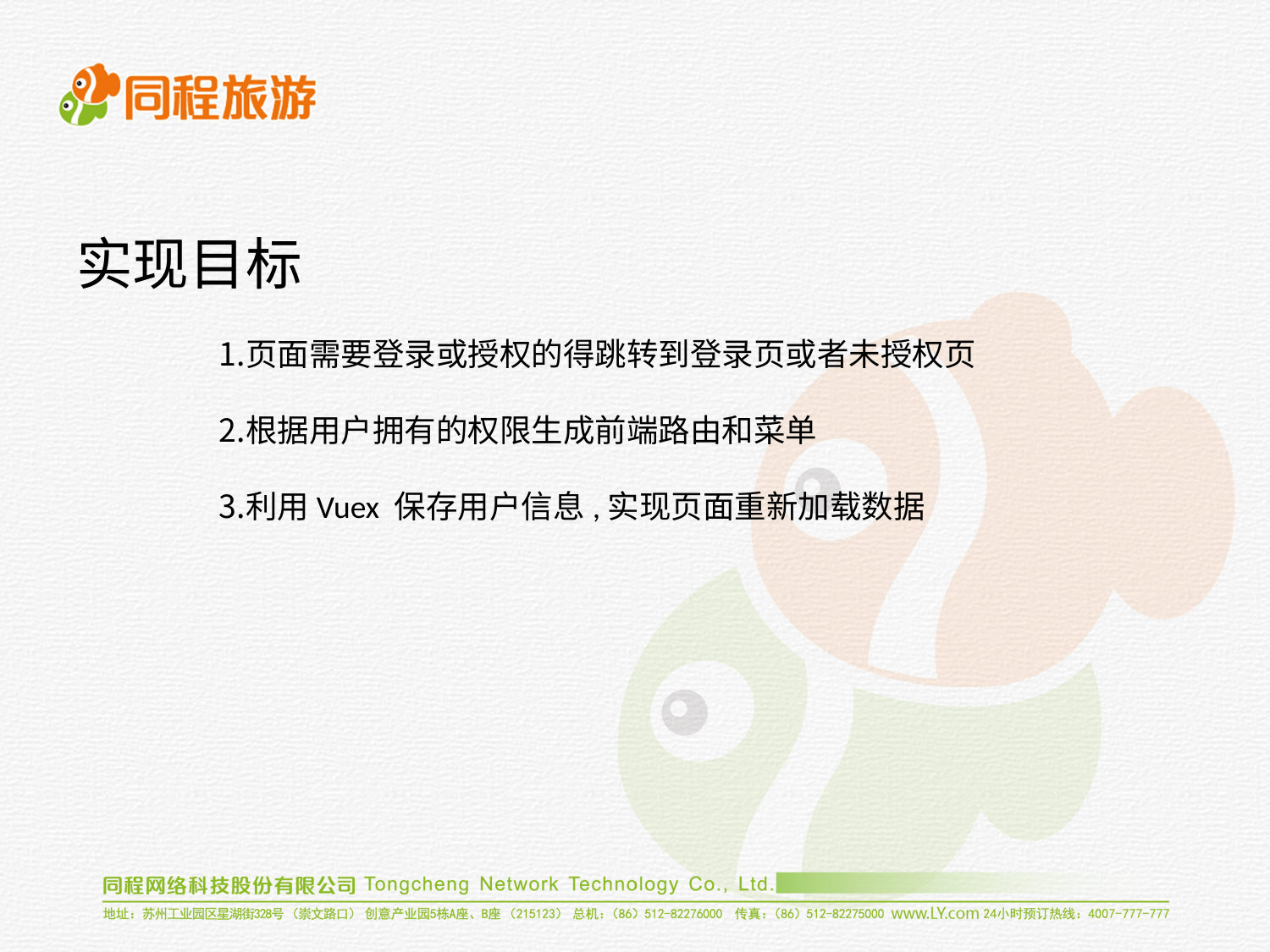

实现目标
页面需要登录或授权的得跳转到登录页或者未授权页
根据用户拥有的权限生成前端路由和菜单
利用Vuex 保存用户信息,实现页面重新加载数据